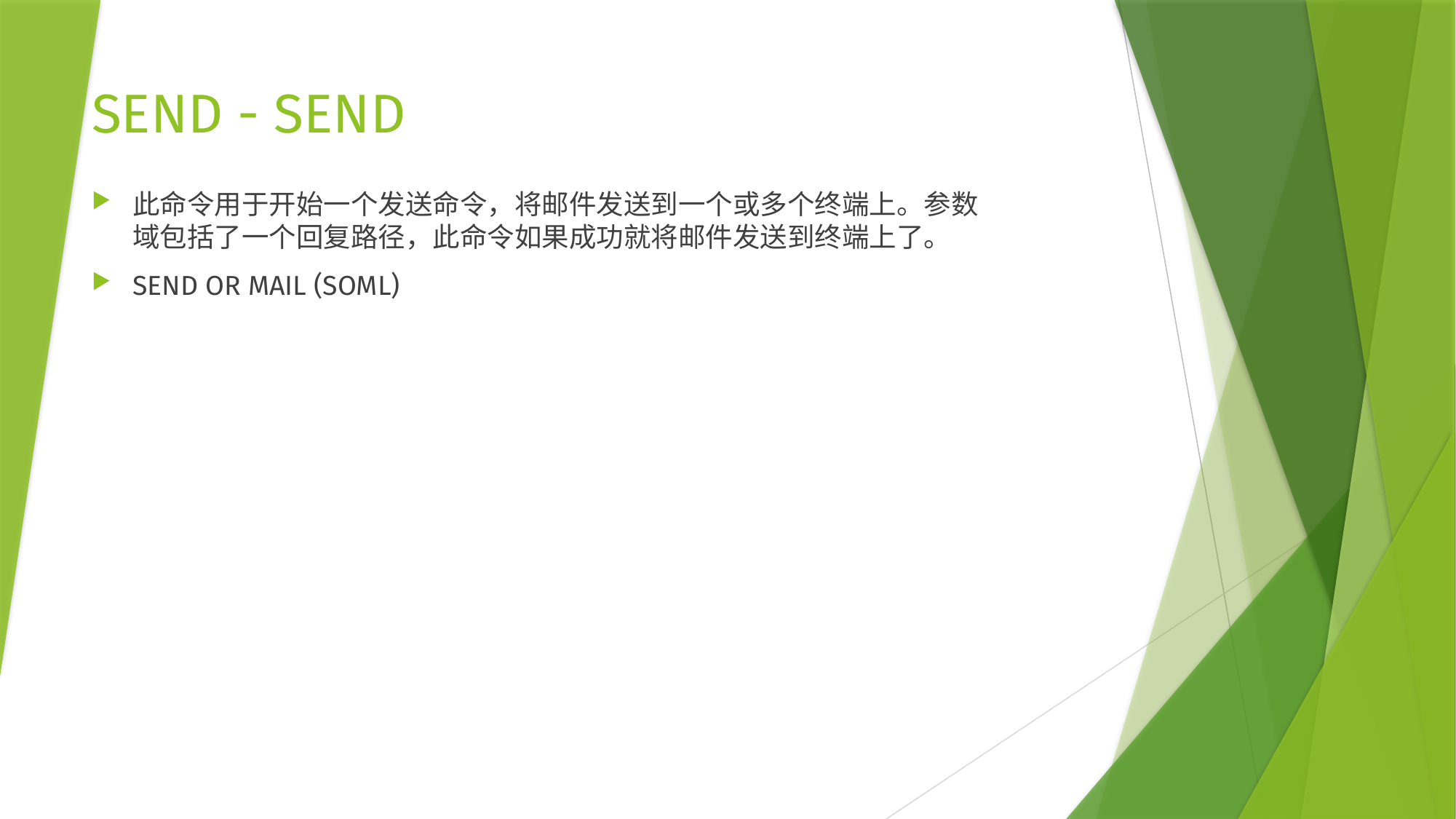

SEND - SEND
此命令用于开始一个发送命令，将邮件发送到一个或多个终端上。参数
域包括了一个回复路径，此命令如果成功就将邮件发送到终端上了。
SEND OR MAIL (SOML)